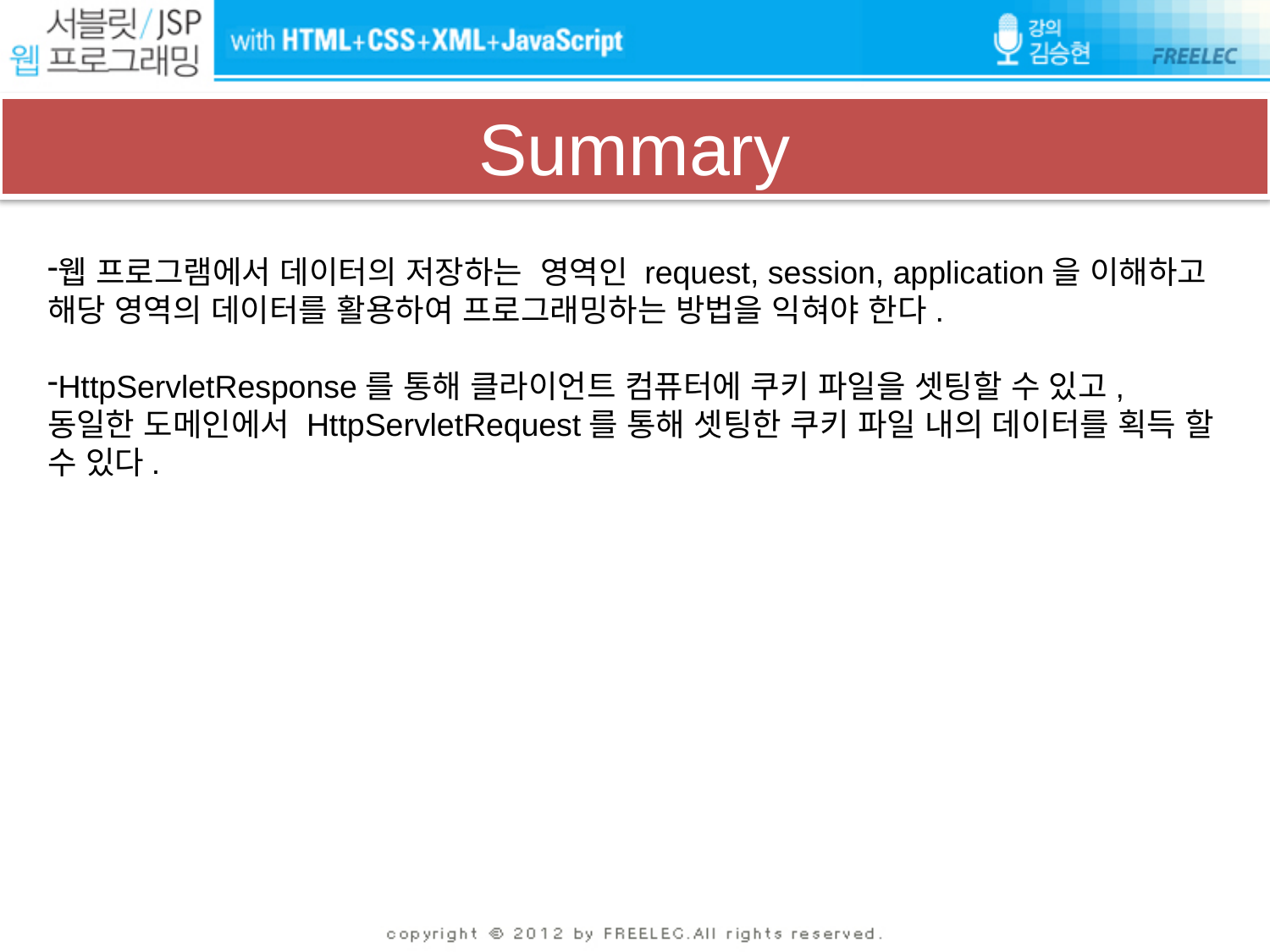

# Summary
웹 프로그램에서 데이터의 저장하는  영역인 request, session, application을 이해하고 해당 영역의 데이터를 활용하여 프로그래밍하는 방법을 익혀야 한다.

HttpServletResponse를 통해 클라이언트 컴퓨터에 쿠키 파일을 셋팅할 수 있고, 동일한 도메인에서 HttpServletRequest를 통해 셋팅한 쿠키 파일 내의 데이터를 획득 할 수 있다.